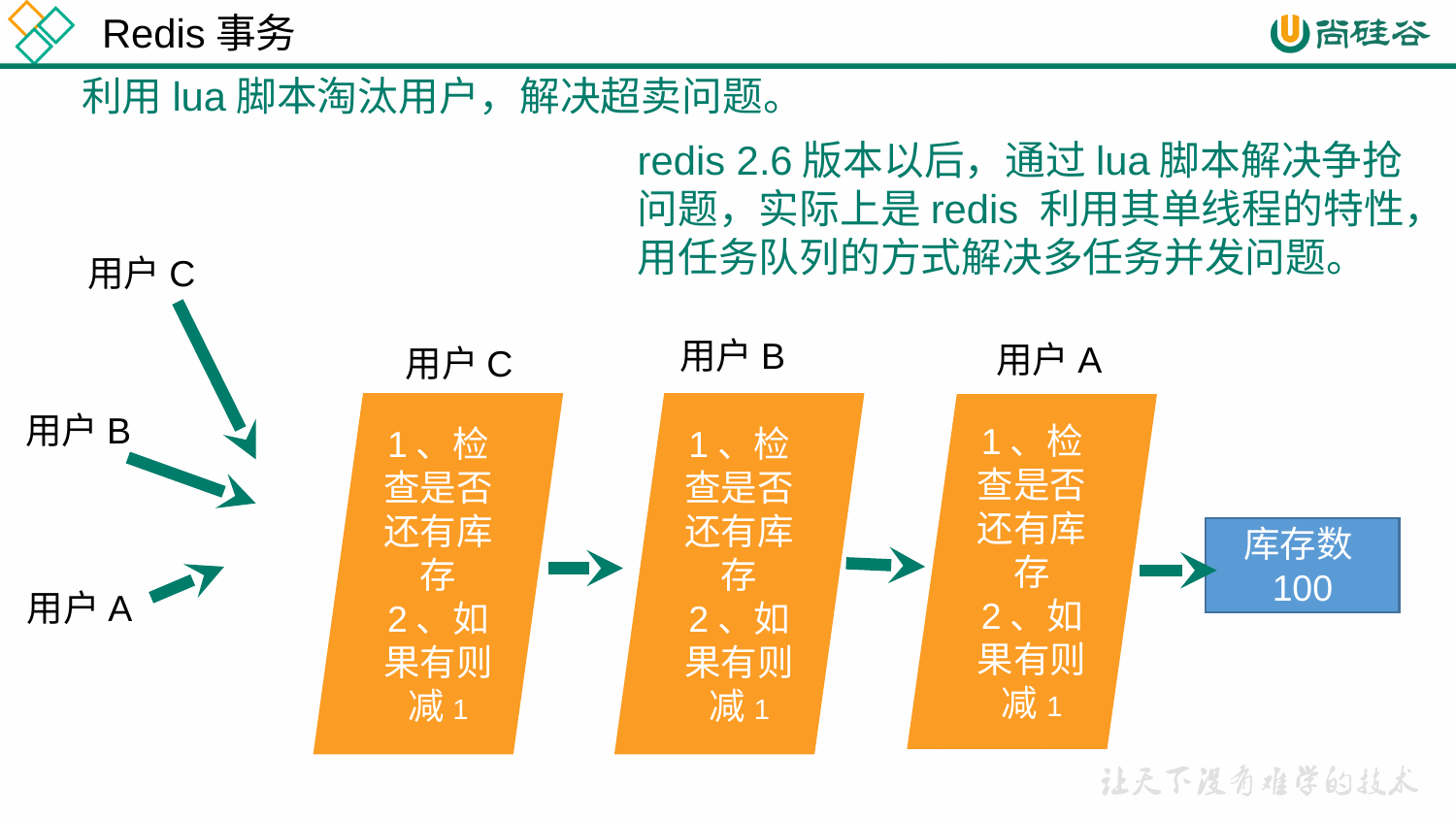

Redis事务
利用lua脚本淘汰用户，解决超卖问题。
redis 2.6版本以后，通过lua脚本解决争抢问题，实际上是redis 利用其单线程的特性，用任务队列的方式解决多任务并发问题。
用户C
用户B
用户A
用户C
1、检查是否还有库存
2、如果有则减1
1、检查是否还有库存
2、如果有则减1
1、检查是否还有库存
2、如果有则减1
用户B
库存数100
用户A